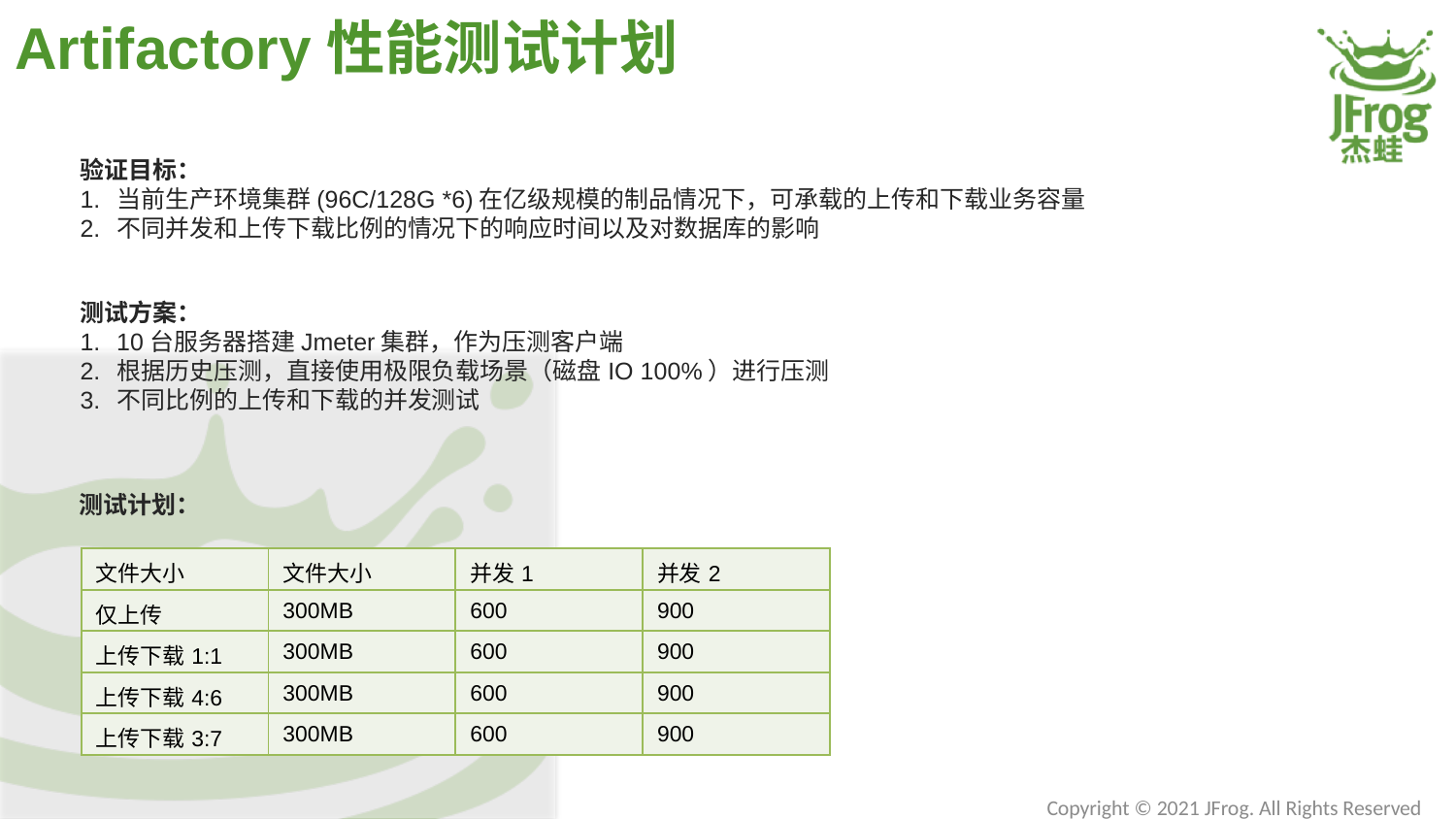

# Artifactory性能测试计划
验证目标：
当前生产环境集群(96C/128G *6)在亿级规模的制品情况下，可承载的上传和下载业务容量
不同并发和上传下载比例的情况下的响应时间以及对数据库的影响
测试方案：
10台服务器搭建Jmeter集群，作为压测客户端
根据历史压测，直接使用极限负载场景（磁盘IO 100%）进行压测
不同比例的上传和下载的并发测试
测试计划：
| 文件大小 | 文件大小 | 并发1 | 并发2 |
| --- | --- | --- | --- |
| 仅上传 | 300MB | 600 | 900 |
| 上传下载1:1 | 300MB | 600 | 900 |
| 上传下载4:6 | 300MB | 600 | 900 |
| 上传下载3:7 | 300MB | 600 | 900 |
Copyright © 2021 JFrog. All Rights Reserved